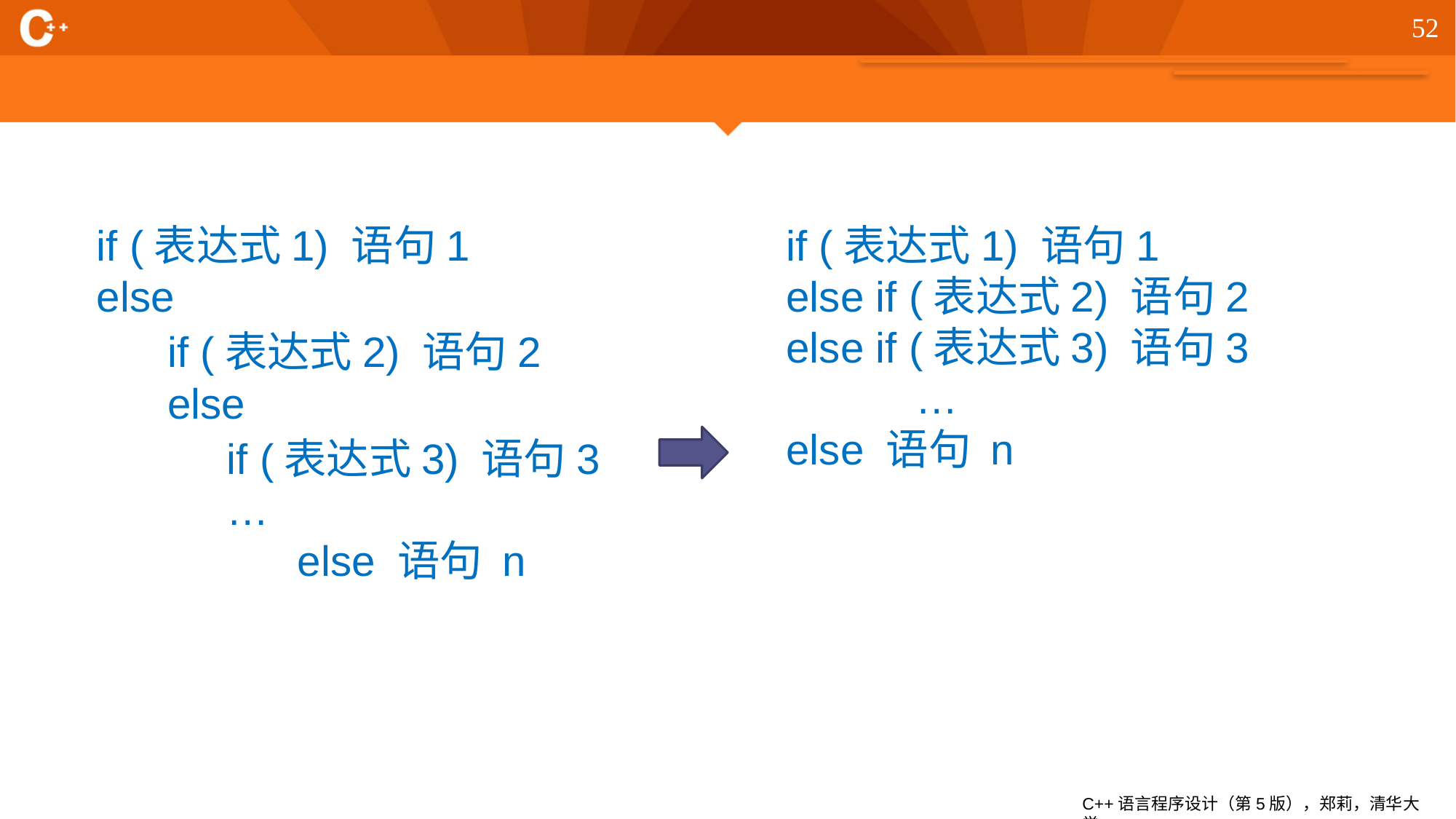

52
if (表达式1) 语句1
else
      if (表达式2) 语句2
      else
           if (表达式3) 语句3
           …
                 else 语句 n

if (表达式1) 语句1
else if (表达式2) 语句2
else if (表达式3) 语句3
           …
else 语句 n